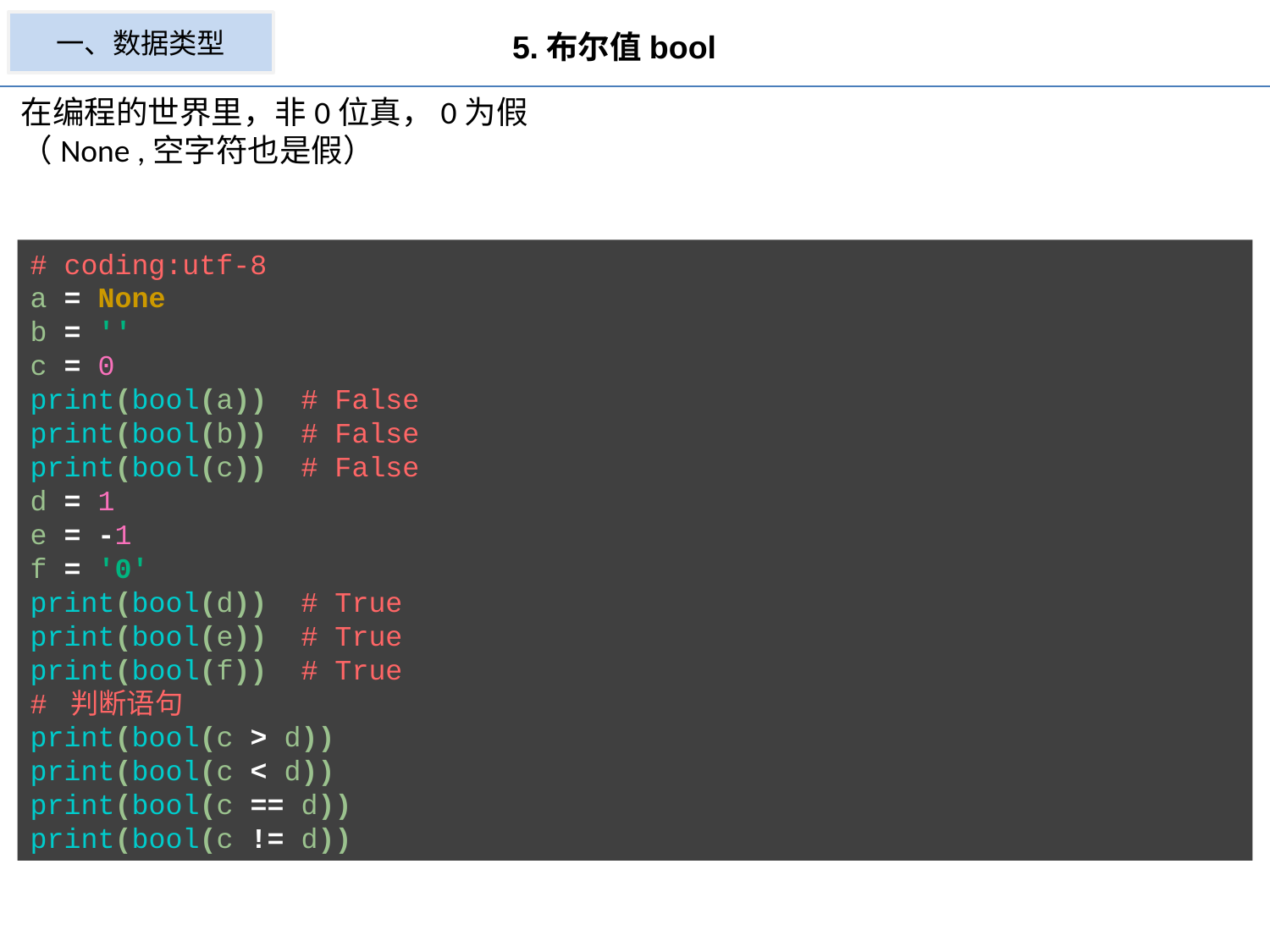

一、数据类型
5.布尔值bool
在编程的世界里，非0位真，0为假
（None ,空字符也是假）
# coding:utf-8 a = None b = '' c = 0 print(bool(a))  # False print(bool(b))  # False print(bool(c))  # False d = 1 e = -1 f = '0' print(bool(d))  # True print(bool(e))  # True print(bool(f))  # True # 判断语句 print(bool(c > d)) print(bool(c < d)) print(bool(c == d)) print(bool(c != d))